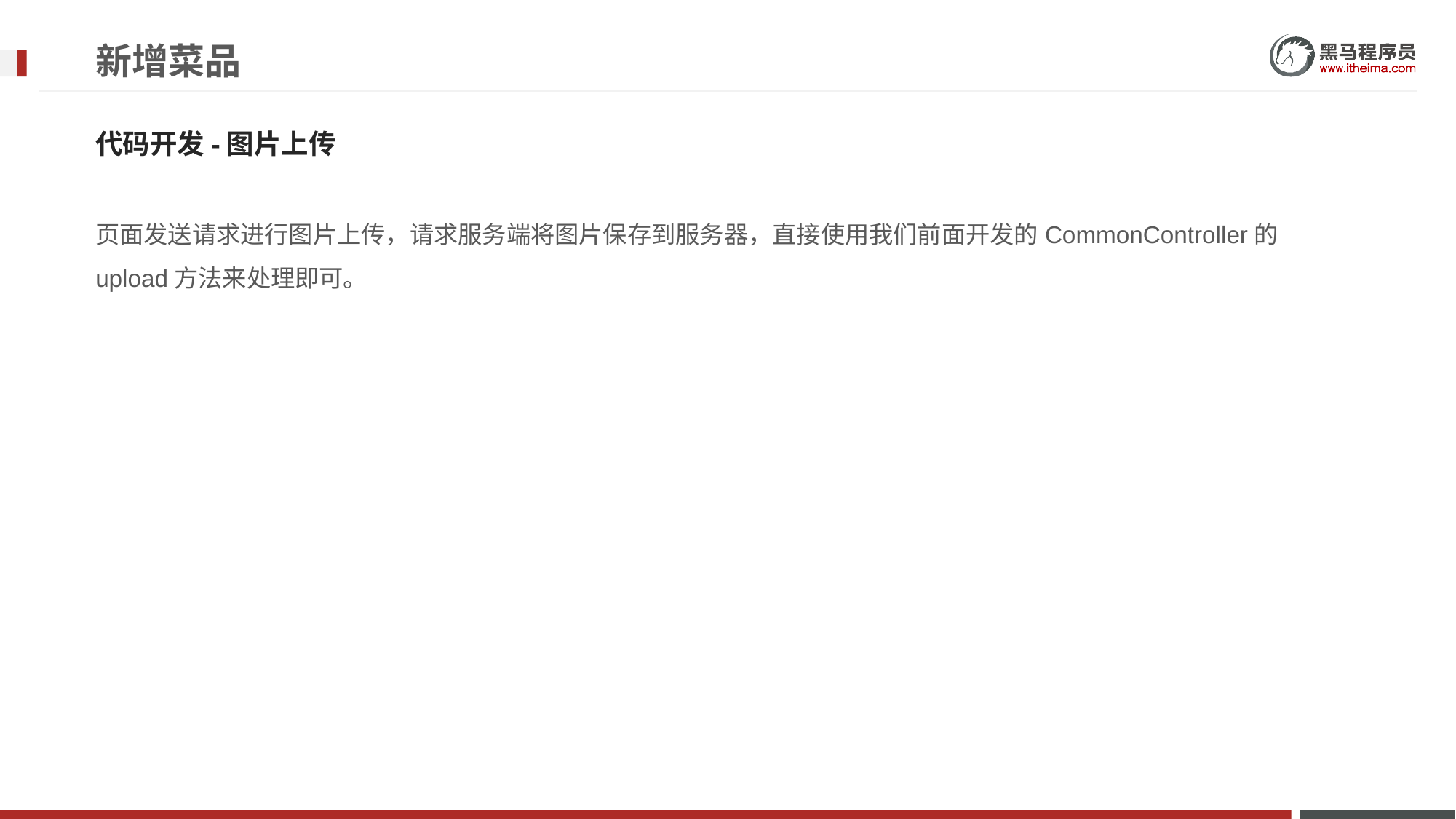

# 新增菜品
代码开发-图片上传
页面发送请求进行图片上传，请求服务端将图片保存到服务器，直接使用我们前面开发的CommonController的upload方法来处理即可。